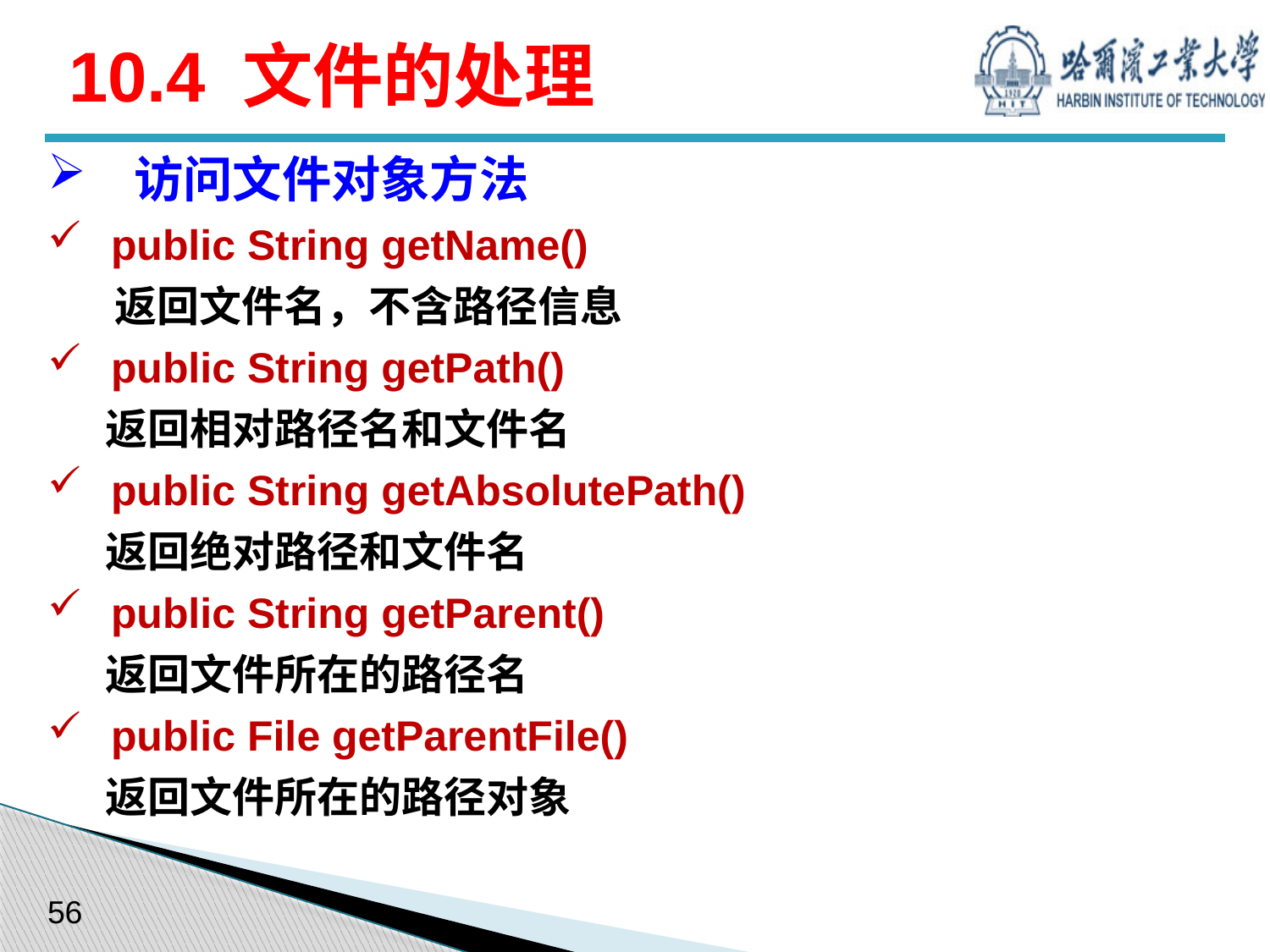

# 10.4 文件的处理
 访问文件对象方法
public String getName()
      返回文件名，不含路径信息
public String getPath()
     返回相对路径名和文件名
public String getAbsolutePath()
     返回绝对路径和文件名
public String getParent()
     返回文件所在的路径名
public File getParentFile()
     返回文件所在的路径对象